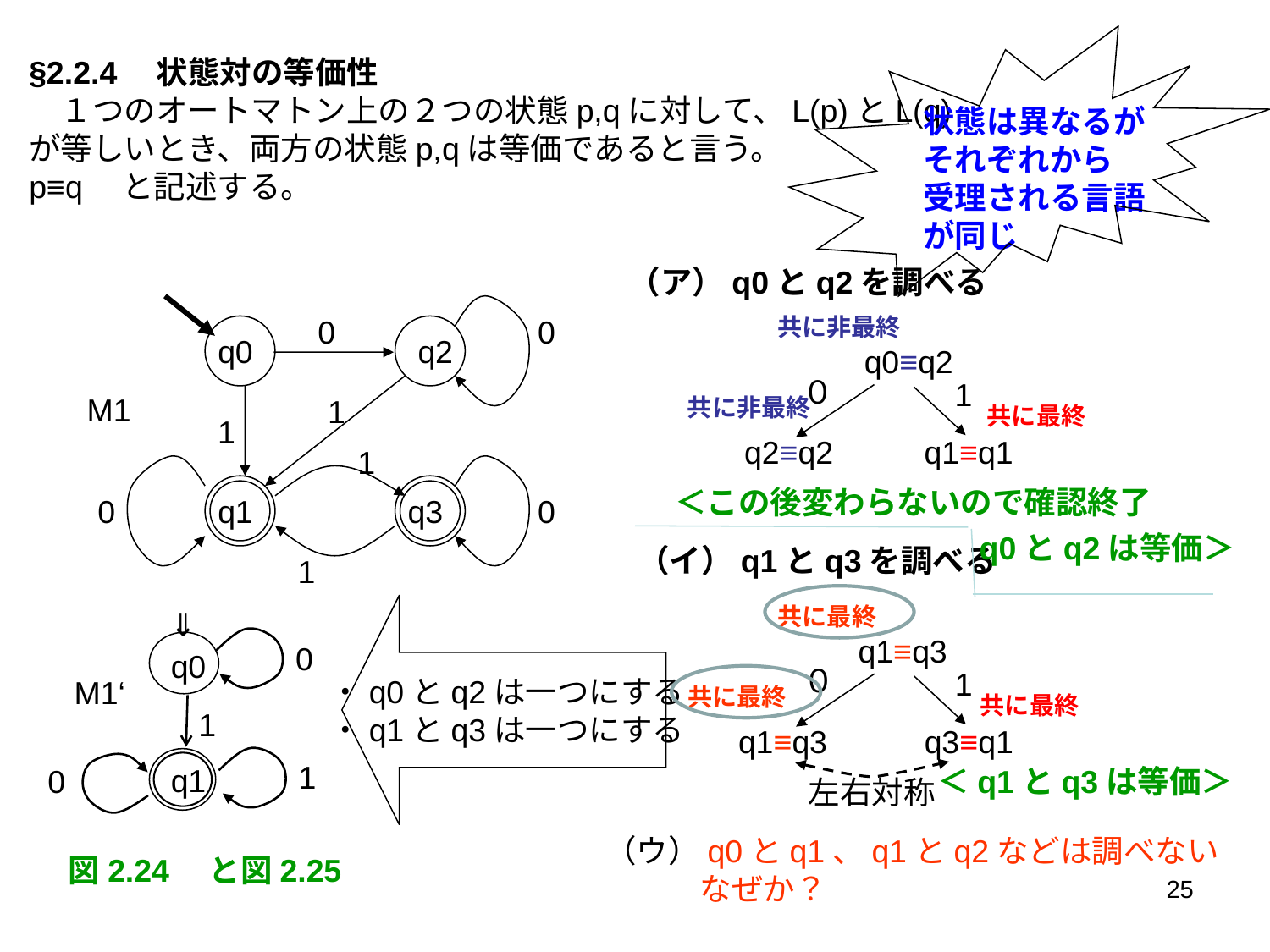

§2.2.4　状態対の等価性
　１つのオートマトン上の２つの状態p,qに対して、L(p)とL(q)
が等しいとき、両方の状態p,qは等価であると言う。
p≡q　と記述する。
状態は異なるが
それぞれから
受理される言語
が同じ
（ア）q0とq2を調べる

0
0
共に非最終

q0
q2
q0≡q2

０
1

M1

1
共に非最終

共に最終
1
q2≡q2
q1≡q1
1

＜この後変わらないので確認終了
0
q1
q3
0
q0とq2は等価＞

（イ）q1とq3を調べる
1

共に最終
⇒

q0

q1
q1≡q3

0
０
1

・q0とq2は一つにする
・q1とq3は一つにする
M1‘
共に最終

共に最終
1
q1≡q3
q3≡q1

1

＜q1とq3は等価＞
0

左右対称
（ウ）q0とq1、q1とq2などは調べない
　　　なぜか？
図2.24　と図2.25
25